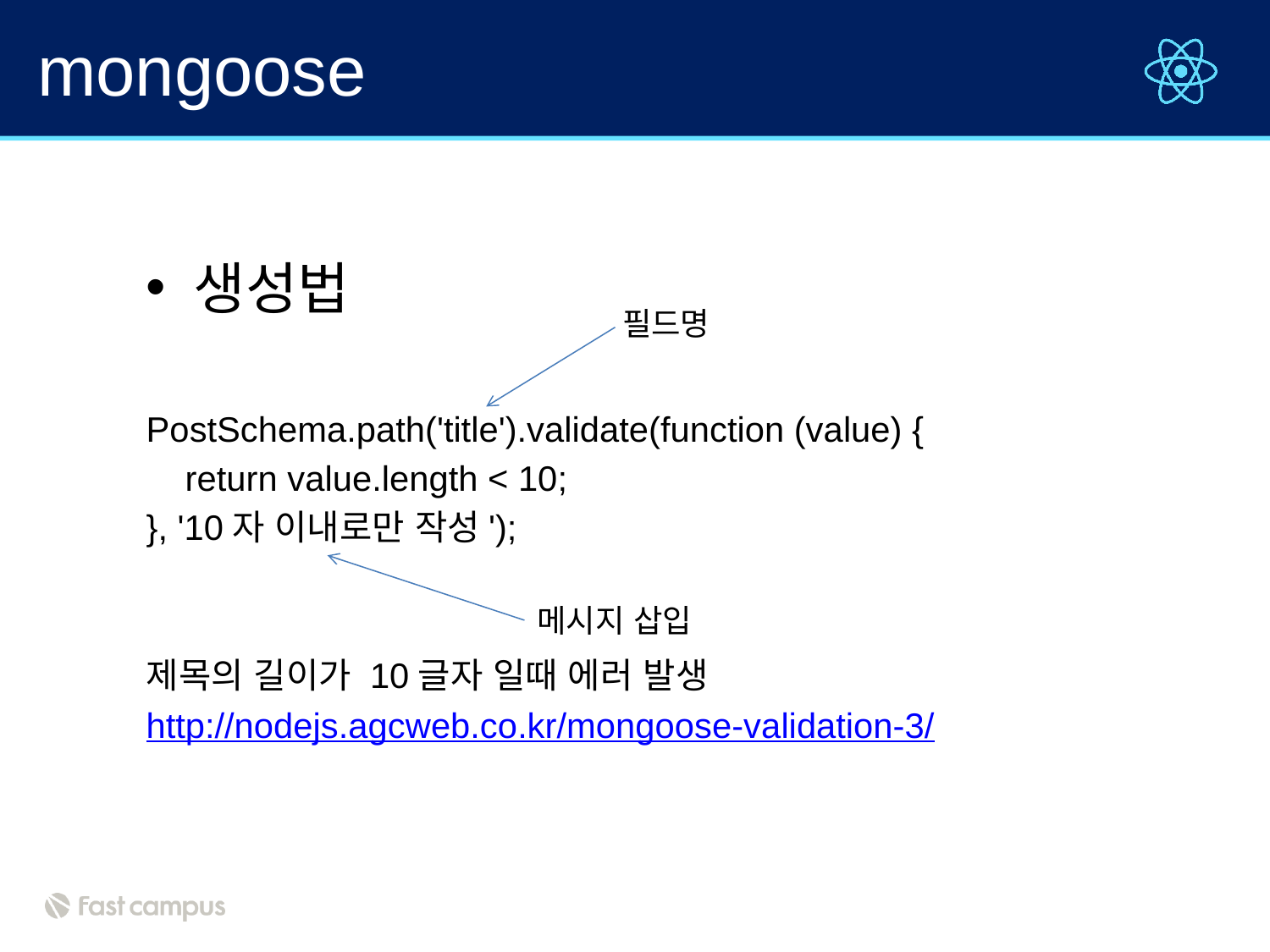

# mongoose
생성법

PostSchema.path('title').validate(function (value) {
    return value.length < 10;
}, '10자 이내로만 작성');

제목의 길이가 10글자 일때 에러 발생
http://nodejs.agcweb.co.kr/mongoose-validation-3/

필드명
메시지 삽입